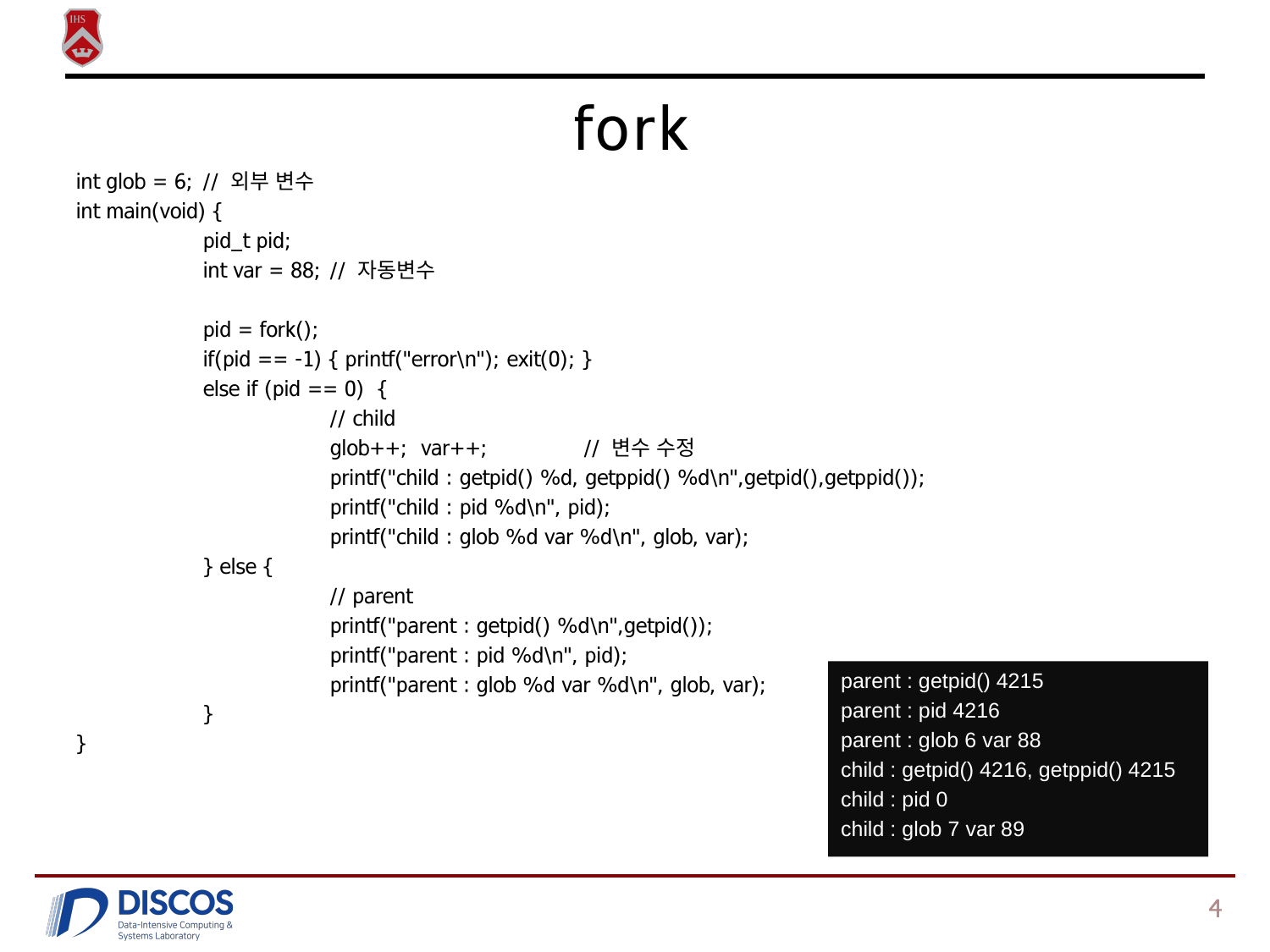

# fork
int glob = 6;	// 외부 변수
int main(void) {
	pid_t pid;
	int var = 88;	// 자동변수

	pid = fork();
	if(pid == -1) { printf("error\n"); exit(0); }
	else if (pid == 0)  {
		// child
		glob++;  var++;	// 변수 수정
		printf("child : getpid() %d, getppid() %d\n",getpid(),getppid());
		printf("child : pid %d\n", pid);
		printf("child : glob %d var %d\n", glob, var);
	} else {
		// parent
		printf("parent : getpid() %d\n",getpid());
		printf("parent : pid %d\n", pid);
		printf("parent : glob %d var %d\n", glob, var);
	}
}
parent : getpid() 4215
parent : pid 4216
parent : glob 6 var 88
child : getpid() 4216, getppid() 4215
child : pid 0
child : glob 7 var 89
4